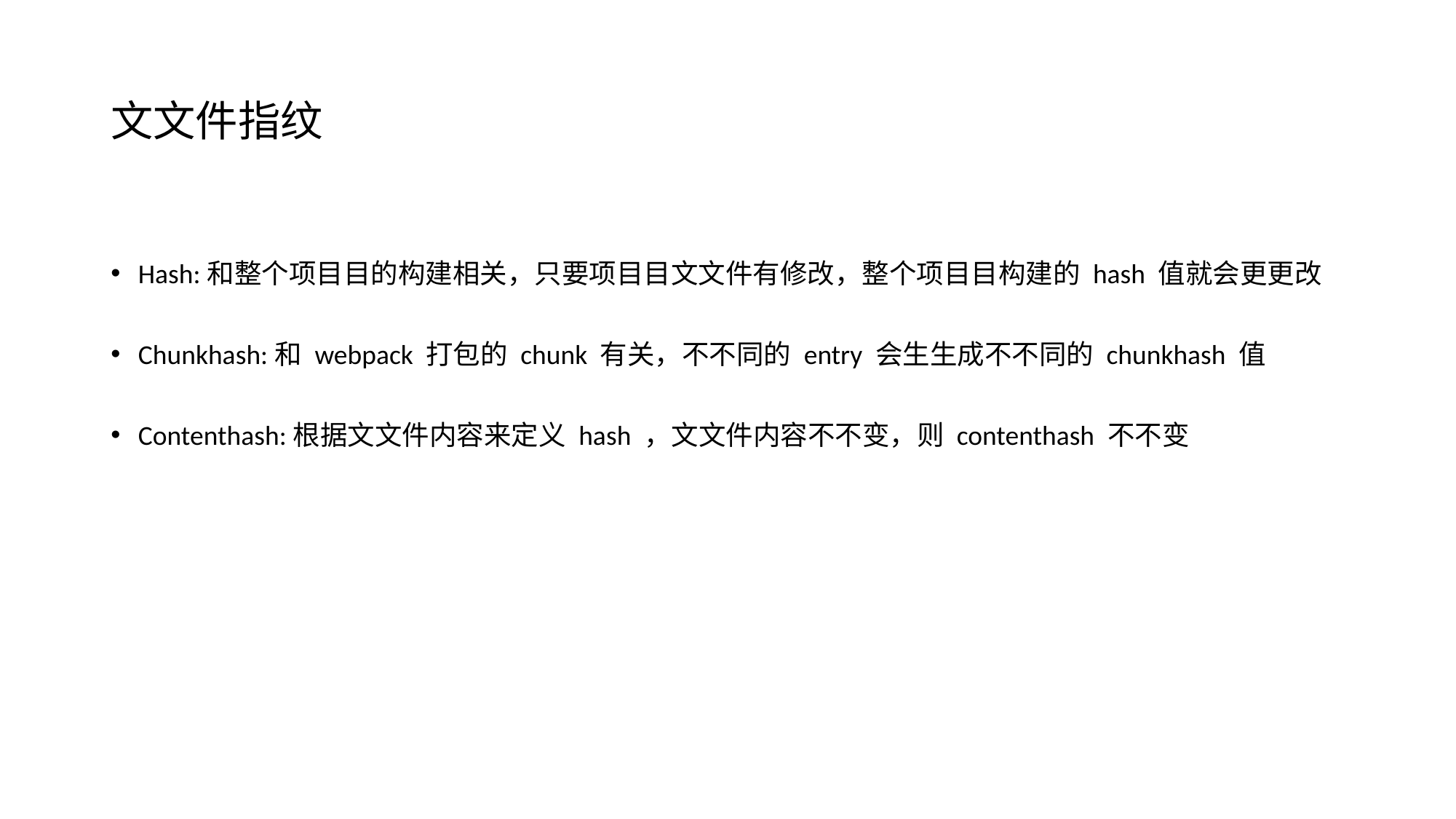

# ⽂文件指纹
Hash:和整个项⽬目的构建相关，只要项⽬目⽂文件有修改，整个项⽬目构建的 hash 值就会更更改
Chunkhash:和 webpack 打包的 chunk 有关，不不同的 entry 会⽣生成不不同的 chunkhash 值
Contenthash:根据⽂文件内容来定义 hash ，⽂文件内容不不变，则 contenthash 不不变